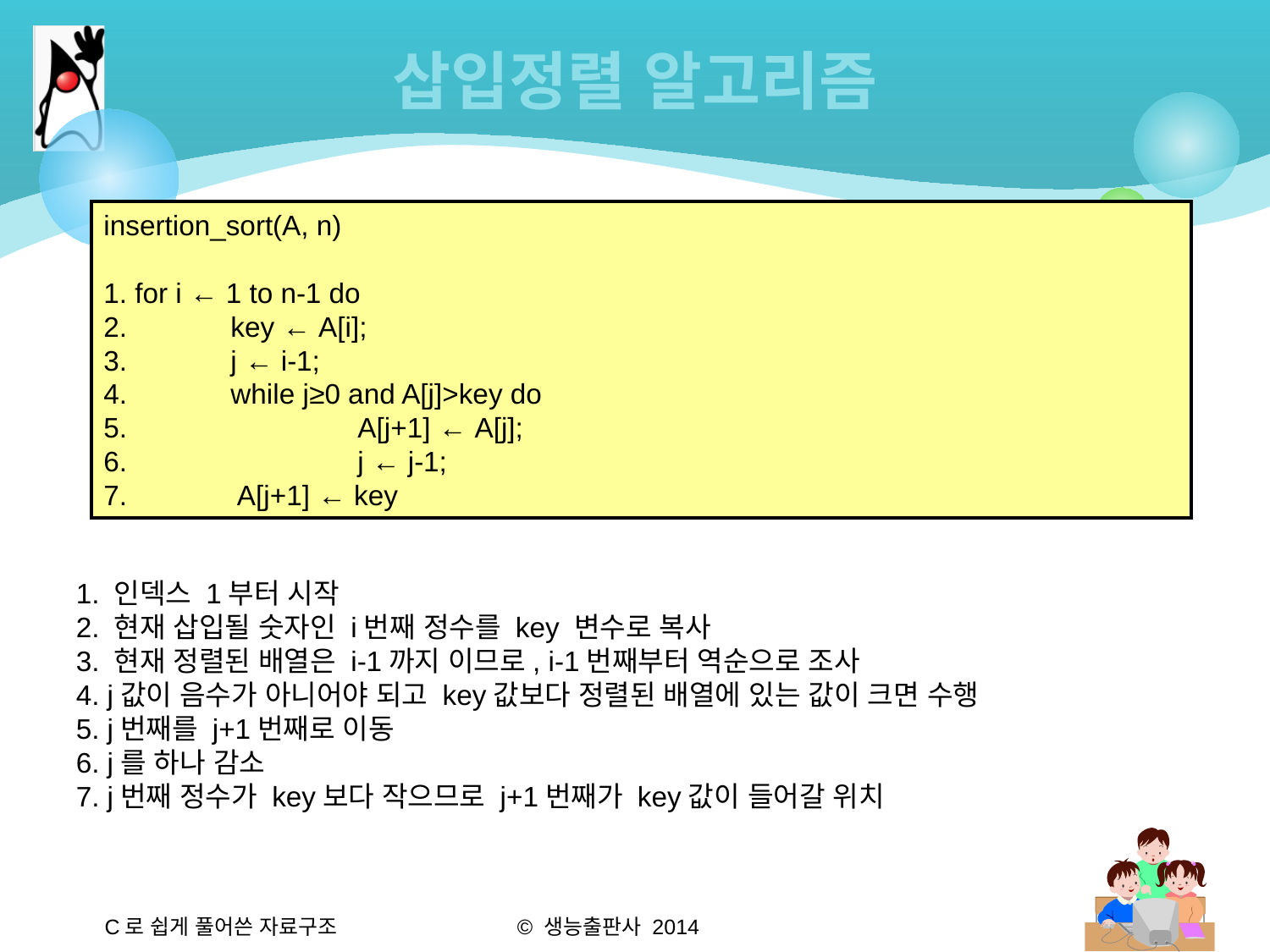

# 삽입정렬 알고리즘
insertion_sort(A, n)

1. for i ← 1 to n-1 do
2. 	key ← A[i];
3. 	j ← i-1;
4. 	while j≥0 and A[j]>key do
5. 		A[j+1] ← A[j];
6. 		j ← j-1;
7.	 A[j+1] ← key
1. 인덱스 1부터 시작
2. 현재 삽입될 숫자인 i번째 정수를 key 변수로 복사
3. 현재 정렬된 배열은 i-1까지 이므로, i-1번째부터 역순으로 조사
4. j값이 음수가 아니어야 되고 key값보다 정렬된 배열에 있는 값이 크면 수행
5. j번째를 j+1번째로 이동
6. j를 하나 감소
7. j번째 정수가 key보다 작으므로 j+1번째가 key값이 들어갈 위치